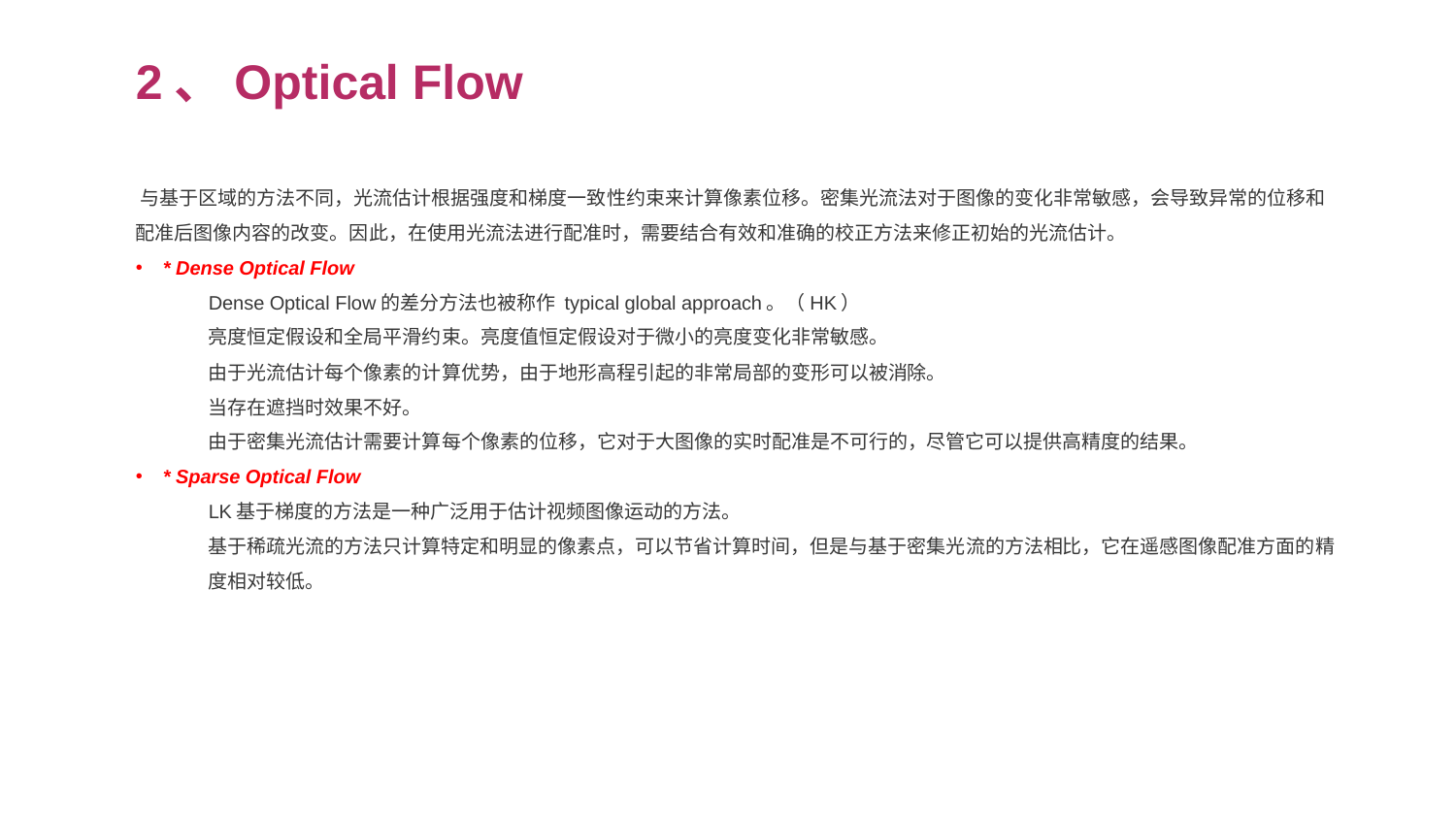

2、Optical Flow
​与基于区域的方法不同，光流估计根据强度和梯度一致性约束来计算像素位移。密集光流法对于图像的变化非常敏感，会导致异常的位移和配准后图像内容的改变。因此，在使用光流法进行配准时，需要结合有效和准确的校正方法来修正初始的光流估计。
* Dense Optical Flow
Dense Optical Flow的差分方法也被称作 typical global approach。（HK）
亮度恒定假设和全局平滑约束。亮度值恒定假设对于微小的亮度变化非常敏感。
由于光流估计每个像素的计算优势，由于地形高程引起的非常局部的变形可以被消除。
当存在遮挡时效果不好。
由于密集光流估计需要计算每个像素的位移，它对于大图像的实时配准是不可行的，尽管它可以提供高精度的结果。
* Sparse Optical Flow
LK基于梯度的方法是一种广泛用于估计视频图像运动的方法。
基于稀疏光流的方法只计算特定和明显的像素点，可以节省计算时间，但是与基于密集光流的方法相比，它在遥感图像配准方面的精度相对较低。